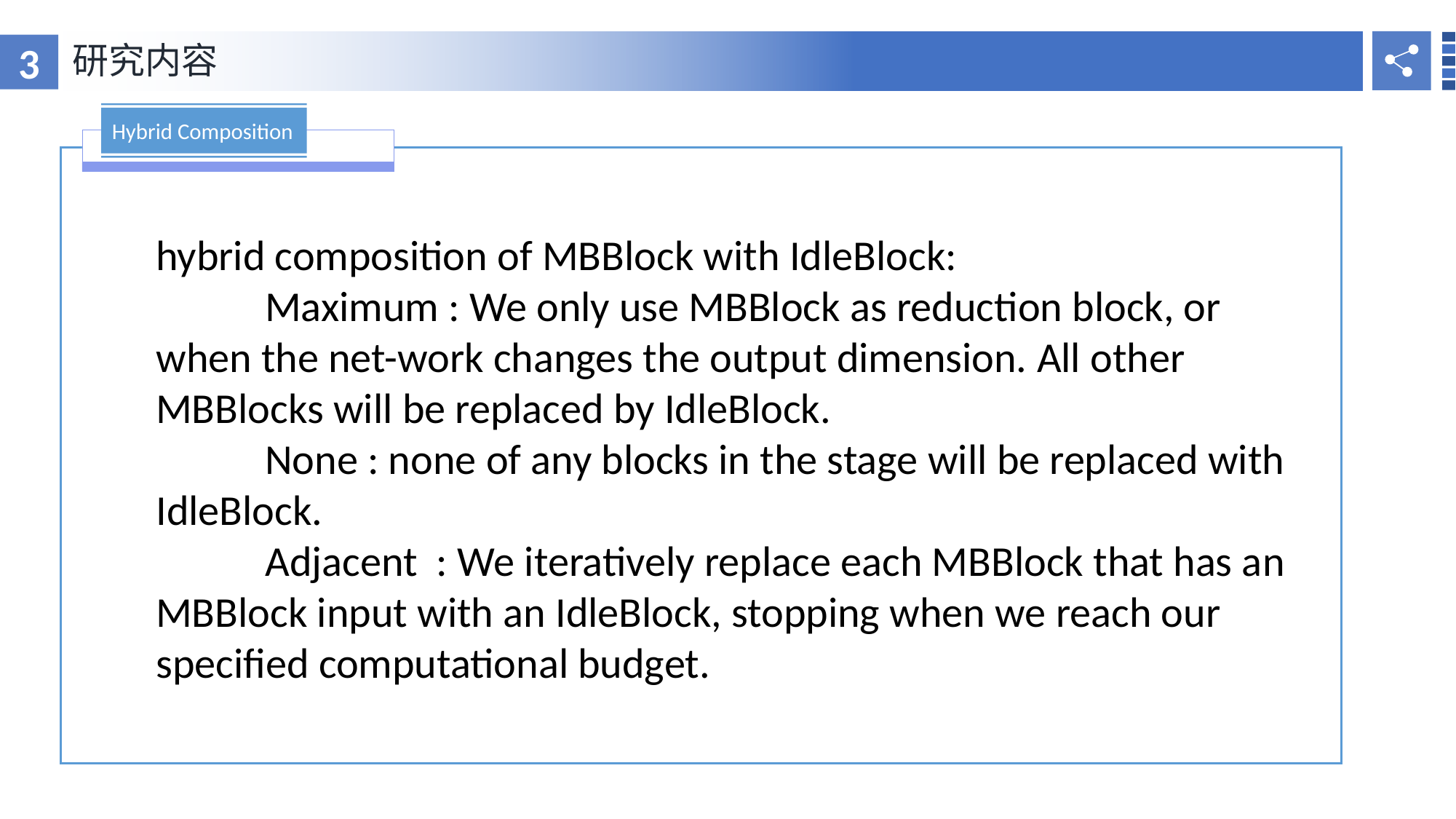

3

研究内容
RESEARCH BACKGROUND
Hybrid Composition

hybrid composition of MBBlock with IdleBlock:
	Maximum : We only use MBBlock as reduction block, or when the net-work changes the output dimension. All other MBBlocks will be replaced by IdleBlock.
	None : none of any blocks in the stage will be replaced with IdleBlock.
	Adjacent  : We iteratively replace each MBBlock that has an MBBlock input with an IdleBlock, stopping when we reach our specified computational budget.